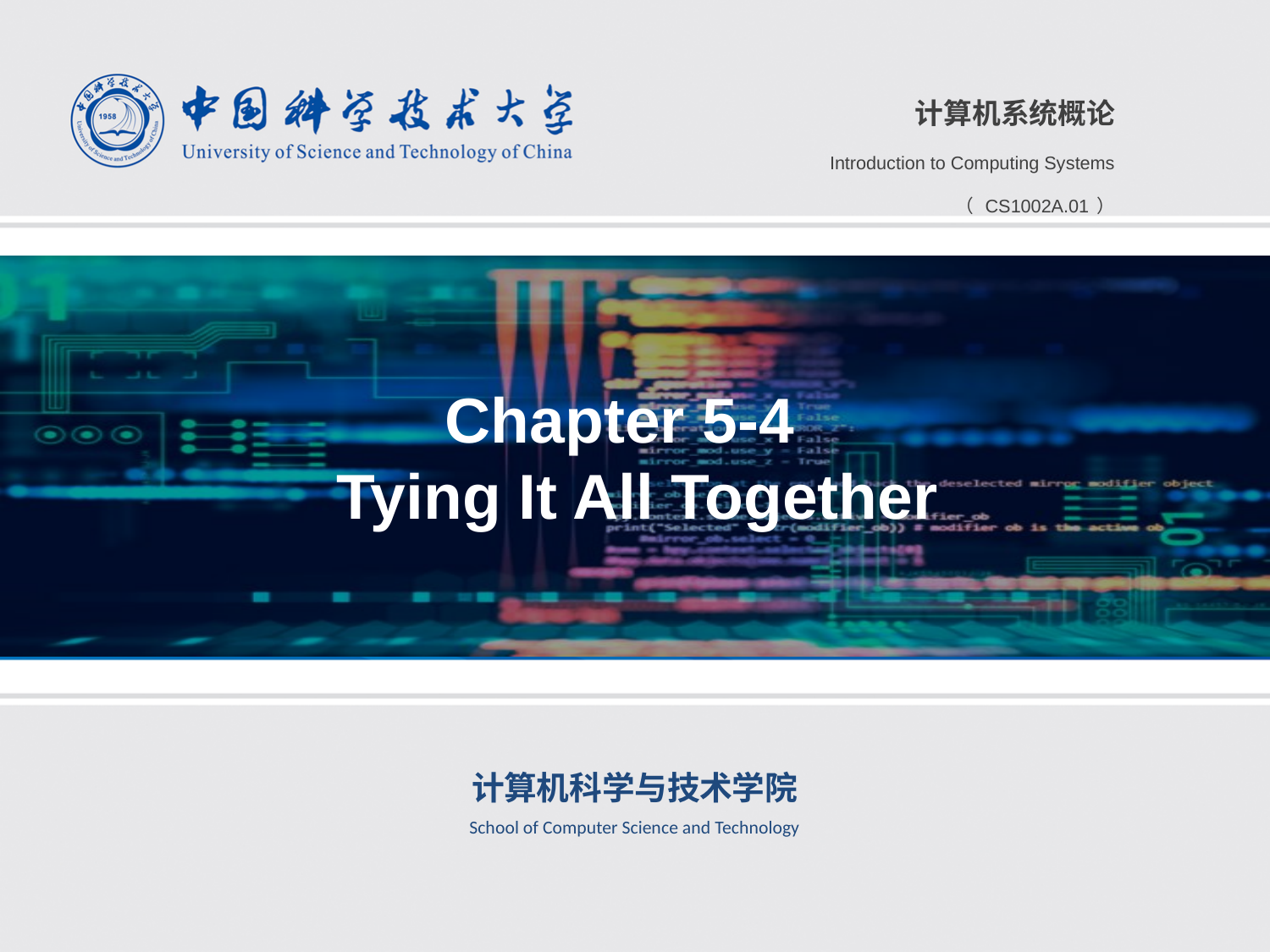

计算机系统概论
Introduction to Computing Systems
（ CS1002A.01）
Chapter 5-4
Tying It All Together

计算机科学与技术学院
School of Computer Science and Technology